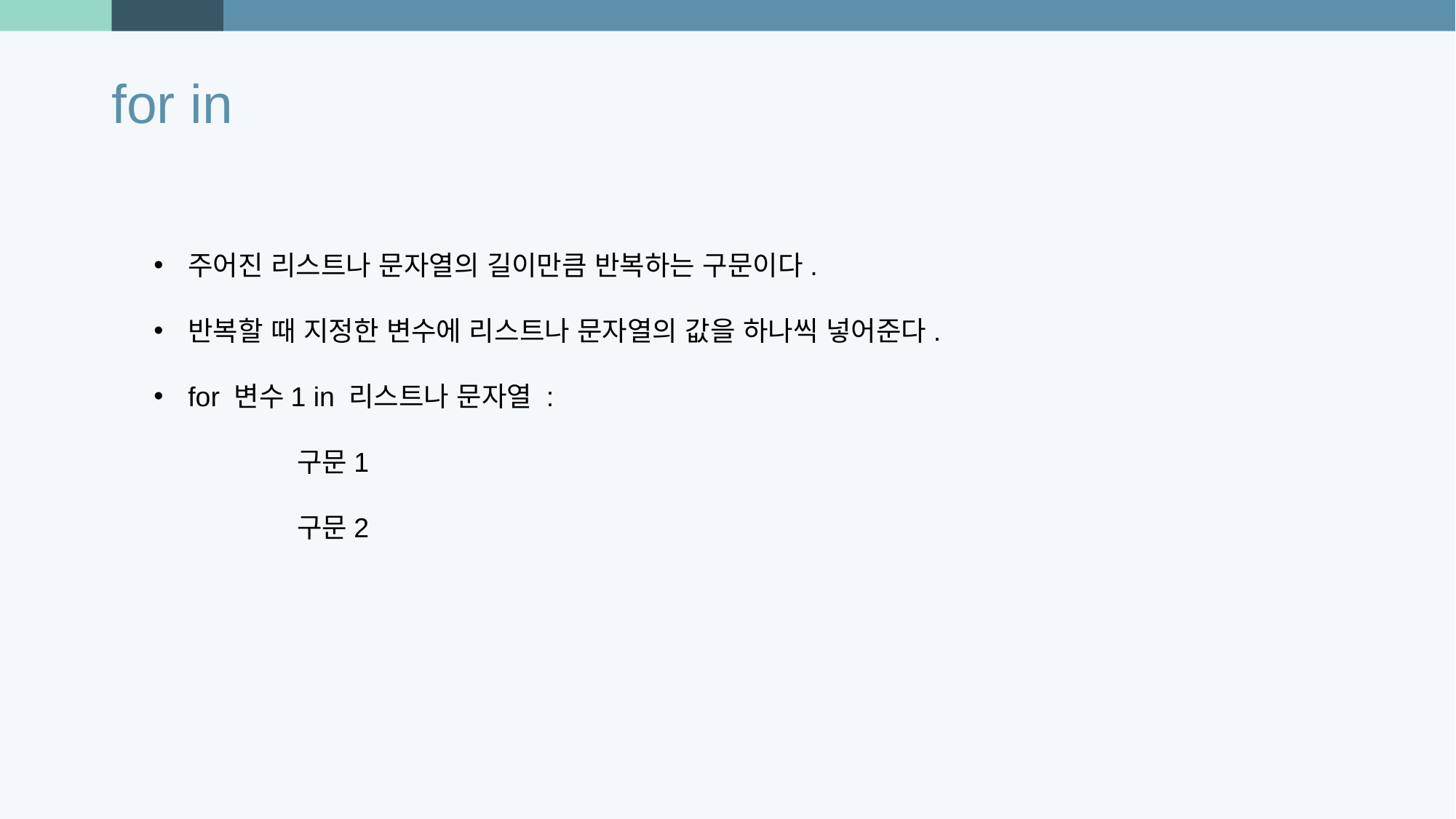

for in
주어진 리스트나 문자열의 길이만큼 반복하는 구문이다.
반복할 때 지정한 변수에 리스트나 문자열의 값을 하나씩 넣어준다.
for 변수1 in 리스트나 문자열 :
	구문1
	구문2

Photo by Joel Filipe on Unsplash